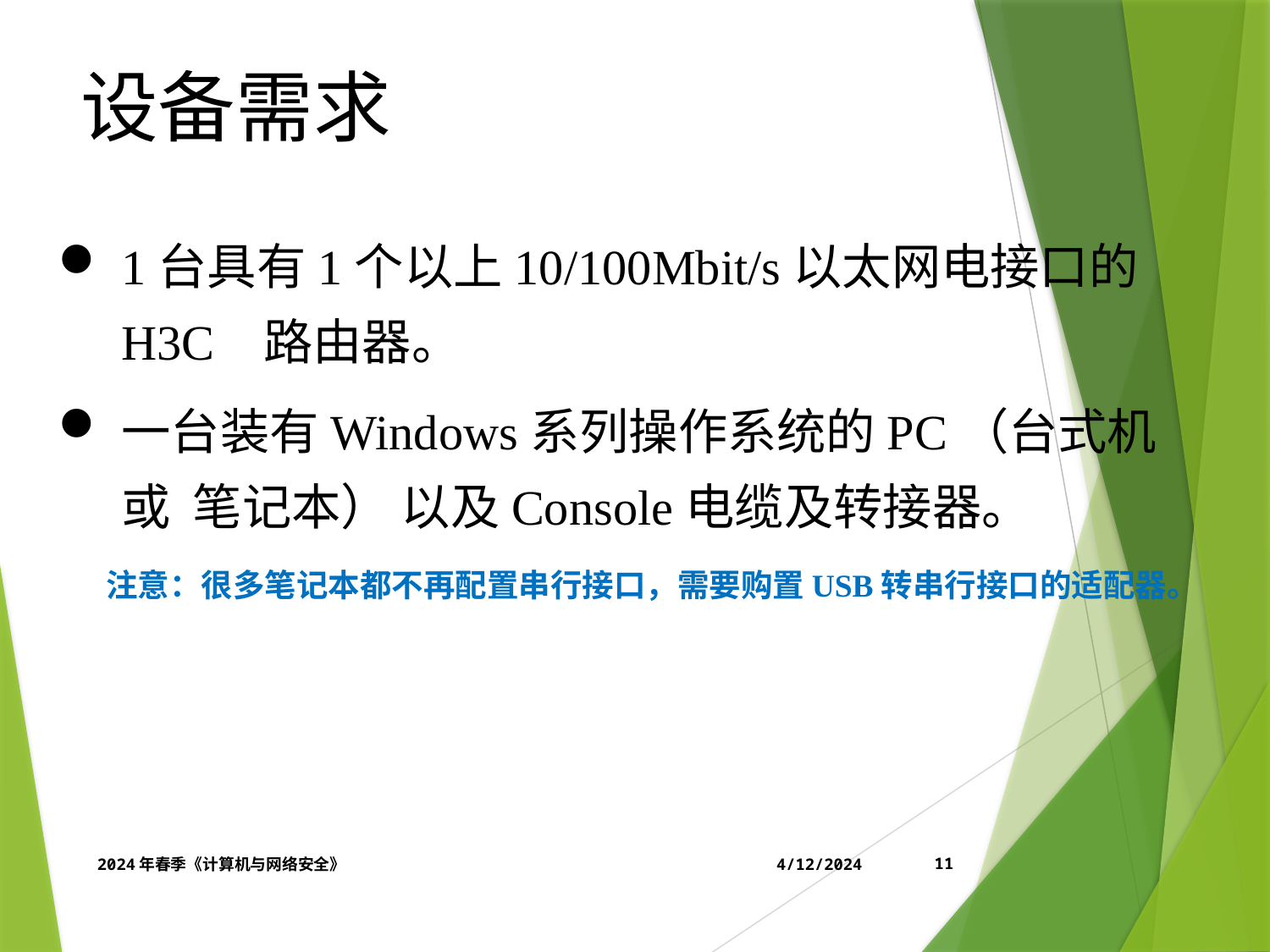

设备需求

1台具有1个以上10/100Mbit/s以太网电接口的H3C   路由器。
一台装有Windows系列操作系统的PC（台式机或  笔记本） 以及Console电缆及转接器。

注意：很多笔记本都不再配置串行接口，需要购置USB转串行接口的适配器。
2024年春季《计算机与网络安全》
4/12/2024
11